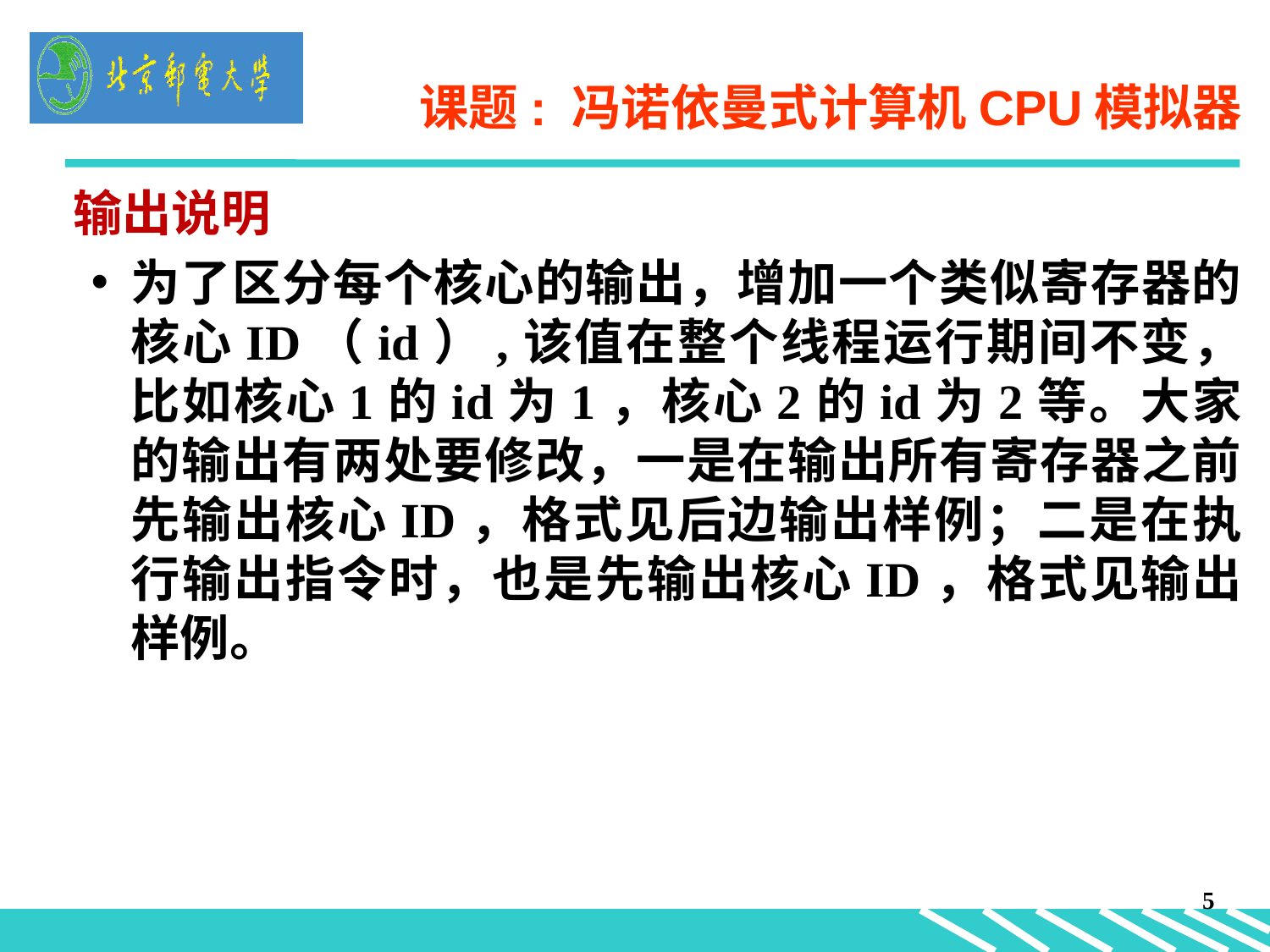

# 课题: 冯诺依曼式计算机CPU模拟器
   输出说明
为了区分每个核心的输出，增加一个类似寄存器的核心ID（id）,该值在整个线程运行期间不变，比如核心1的id为1，核心2的id为2等。大家的输出有两处要修改，一是在输出所有寄存器之前先输出核心ID，格式见后边输出样例；二是在执行输出指令时，也是先输出核心ID，格式见输出样例。

5